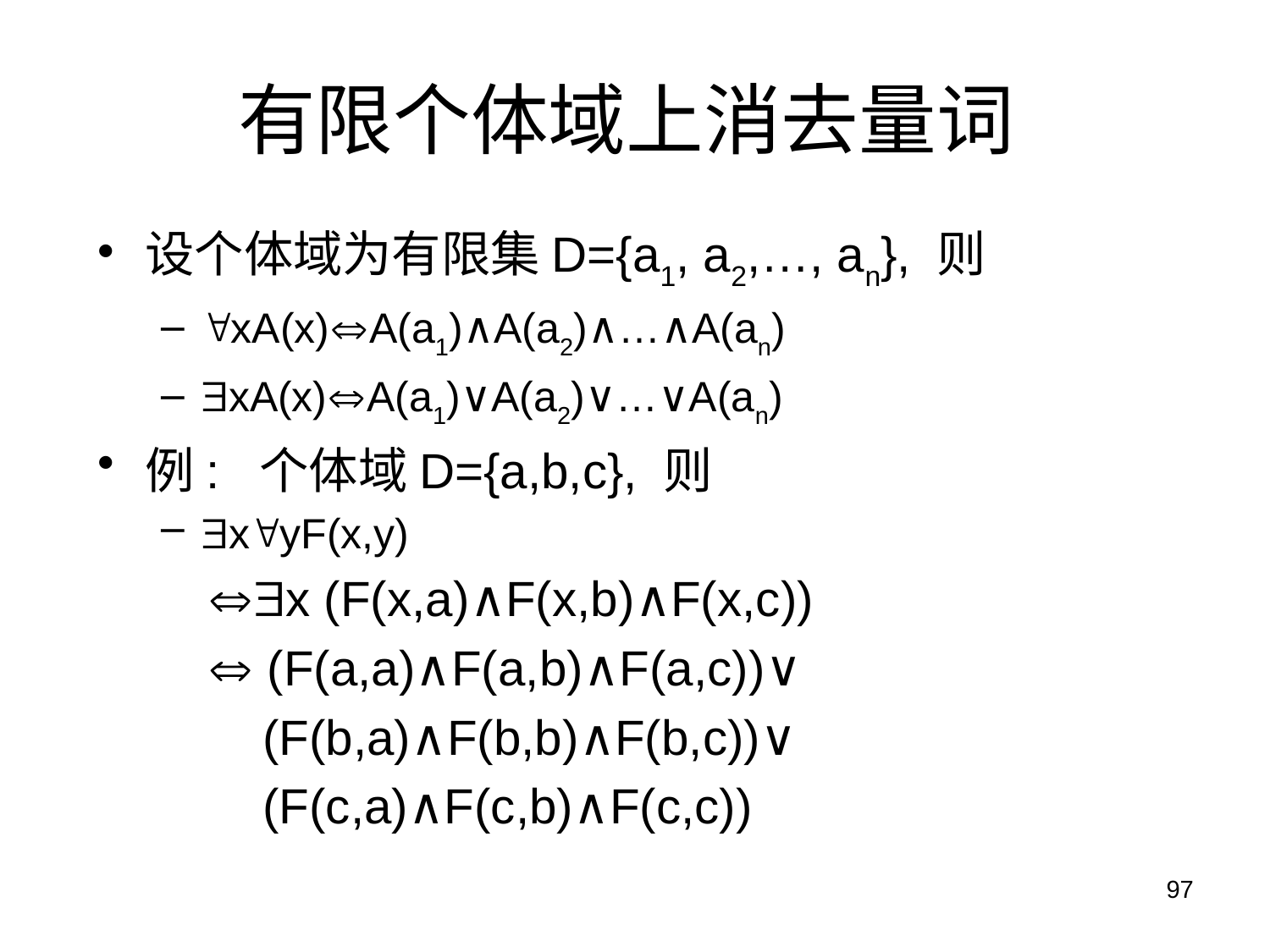

# 有限个体域上消去量词
设个体域为有限集D={a1, a2,…, an}, 则
∀xA(x)⇔A(a1)∧A(a2)∧…∧A(an)
∃xA(x)⇔A(a1)∨A(a2)∨…∨A(an)
例:  个体域D={a,b,c}, 则
∃x∀yF(x,y)
        ⇔∃x (F(x,a)∧F(x,b)∧F(x,c))
        ⇔ (F(a,a)∧F(a,b)∧F(a,c))∨
            (F(b,a)∧F(b,b)∧F(b,c))∨
            (F(c,a)∧F(c,b)∧F(c,c))
97